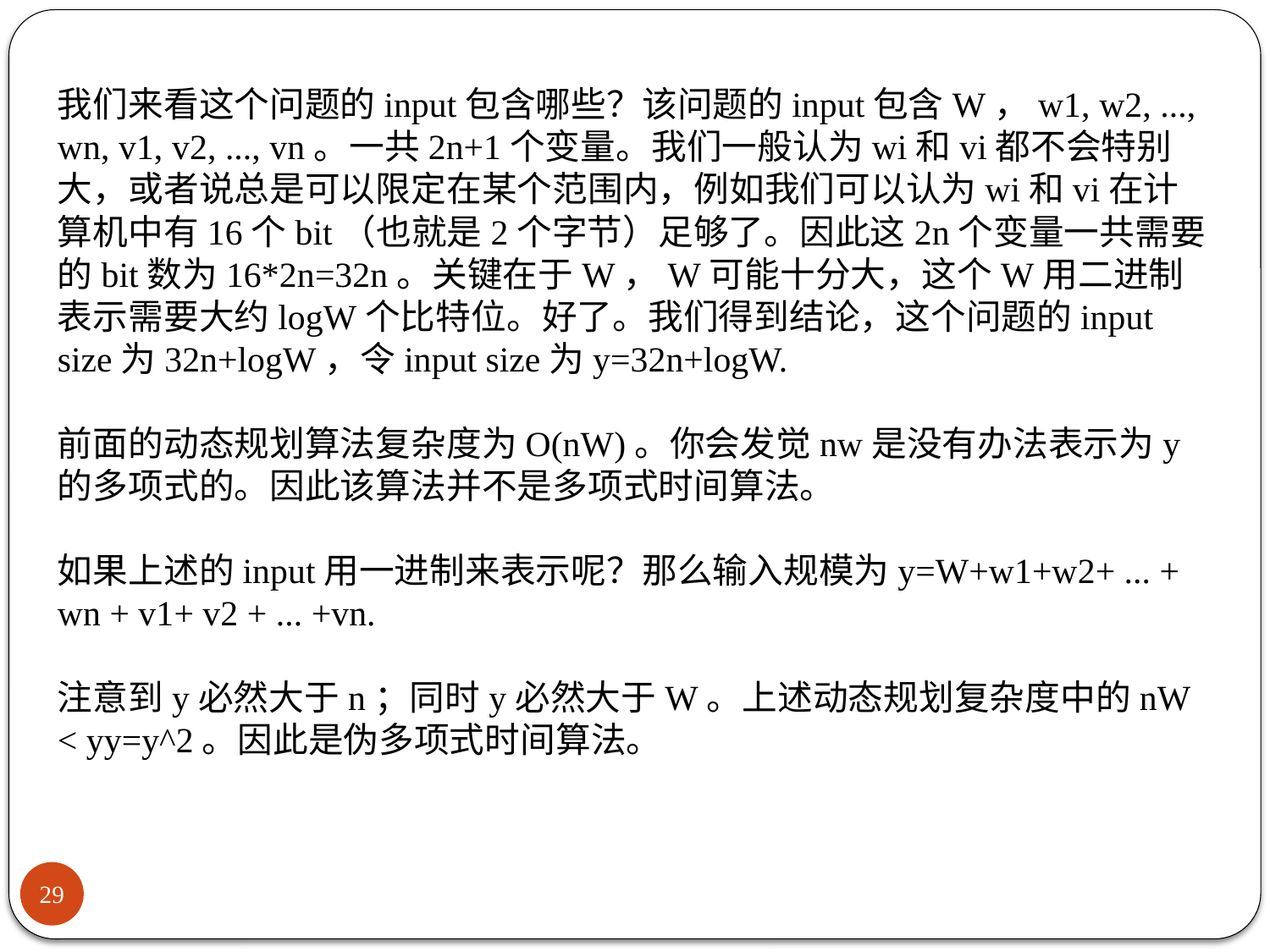

我们来看这个问题的input包含哪些？该问题的input包含W，w1, w2, ..., wn, v1, v2, ..., vn。一共2n+1个变量。我们一般认为wi和vi都不会特别大，或者说总是可以限定在某个范围内，例如我们可以认为wi和vi在计算机中有16个bit（也就是2个字节）足够了。因此这2n个变量一共需要的bit数为16*2n=32n。关键在于W，W可能十分大，这个W用二进制表示需要大约logW个比特位。好了。我们得到结论，这个问题的input size为32n+logW，令input size为y=32n+logW.

前面的动态规划算法复杂度为O(nW)。你会发觉nw是没有办法表示为y的多项式的。因此该算法并不是多项式时间算法。

如果上述的input用一进制来表示呢？那么输入规模为y=W+w1+w2+ ... + wn + v1+ v2 + ... +vn.

注意到y必然大于n；同时y必然大于W。上述动态规划复杂度中的nW < yy=y^2。因此是伪多项式时间算法。
29